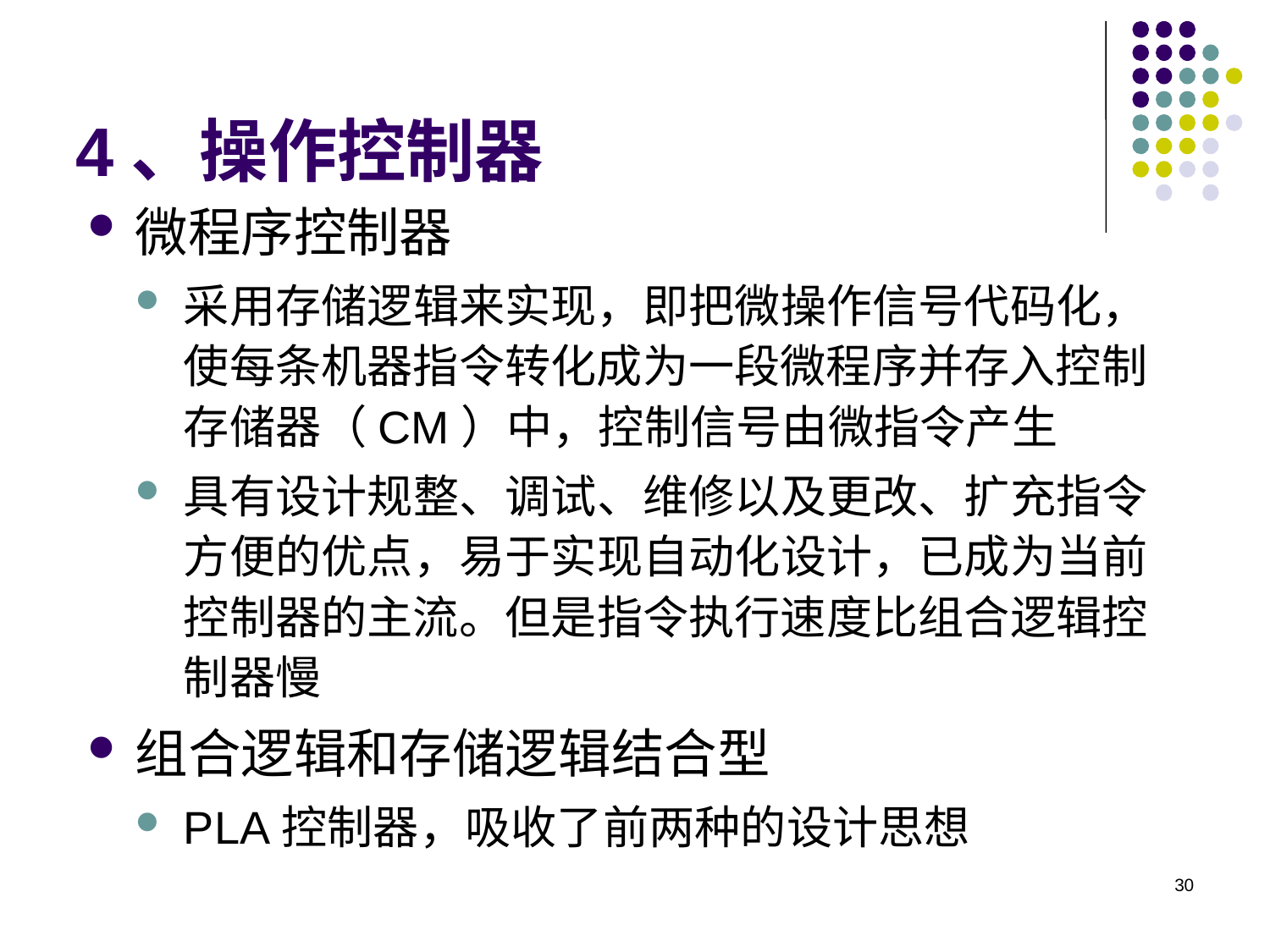

4、操作控制器
微程序控制器
采用存储逻辑来实现，即把微操作信号代码化，使每条机器指令转化成为一段微程序并存入控制存储器（CM）中，控制信号由微指令产生
具有设计规整、调试、维修以及更改、扩充指令方便的优点，易于实现自动化设计，已成为当前控制器的主流。但是指令执行速度比组合逻辑控制器慢
组合逻辑和存储逻辑结合型
PLA控制器，吸收了前两种的设计思想
30